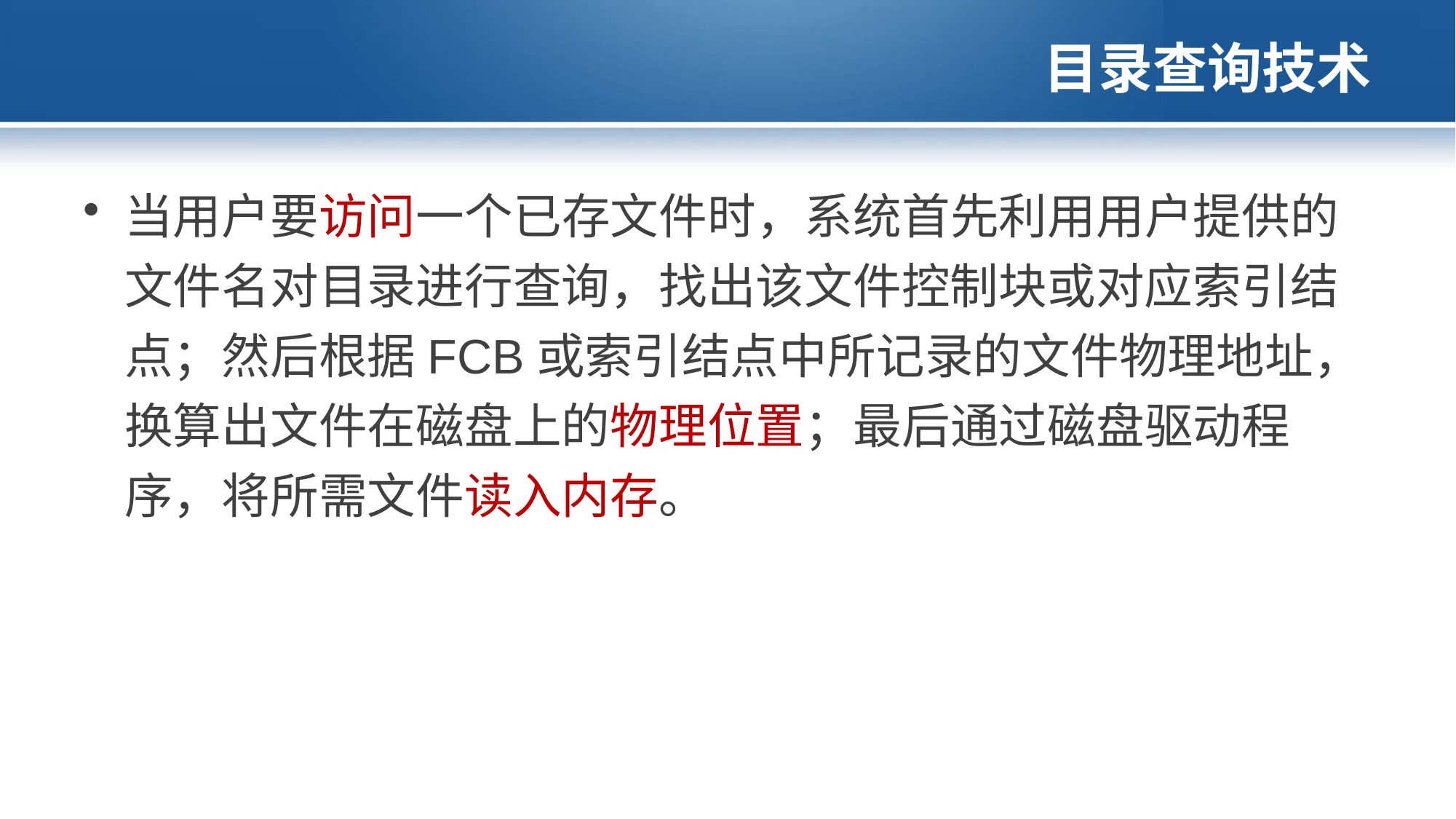

# 目录查询技术
当用户要访问一个已存文件时，系统首先利用用户提供的文件名对目录进行查询，找出该文件控制块或对应索引结点；然后根据FCB或索引结点中所记录的文件物理地址，换算出文件在磁盘上的物理位置；最后通过磁盘驱动程序，将所需文件读入内存。